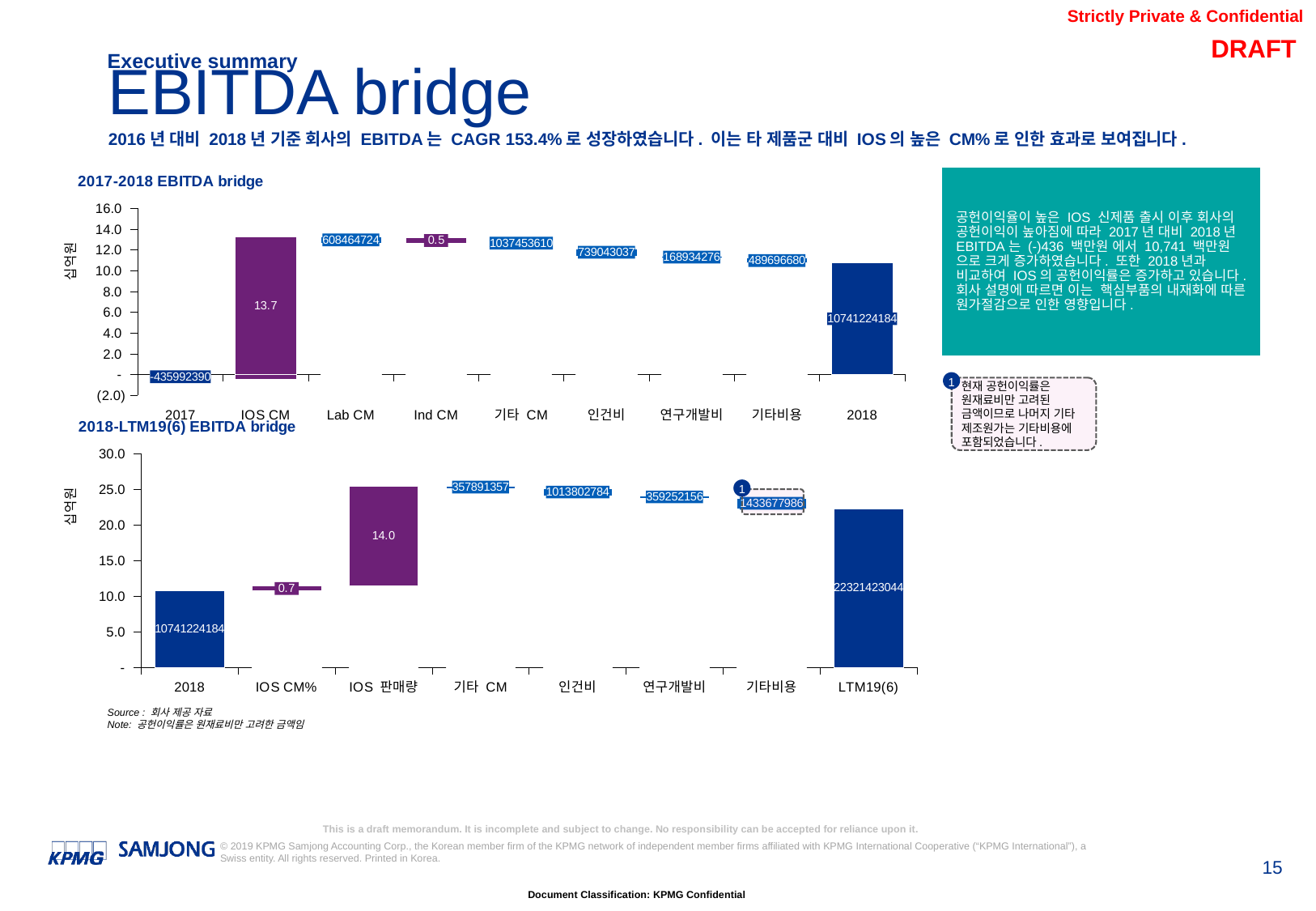

Executive summary
EBITDA bridge
2016년 대비 2018년 기준 회사의 EBITDA는 CAGR 153.4%로 성장하였습니다. 이는 타 제품군 대비 IOS의 높은 CM%로 인한 효과로 보여집니다.

### Chart: 2017-2018 EBITDA bridge

| Category |  |  |  |  |
|---|---|---|---|---|
| 2017 | -435992390.0 | None | None | None |
| IOS CM | None | -435992390.0 | 13263283781.0 | None |
| Lab CM | None | 12654819057.0 | None | 608464724.0 |
| Ind CM | None | 12654819057.0 | 521532730.0 | None |
| 기타 CM | None | 12138898177.0 | None | 1037453610.0 |
| 인건비 | None | 11399855140.0 | None | 739043037.0 |
| 연구개발비 | None | 11230920864.0 | None | 168934276.0 |
| 기타비용 | None | 10741224184.0 | None | 489696680.0 |
| 2018 | 10741224184.0 | None | None | None |
공헌이익율이 높은 IOS 신제품 출시 이후 회사의 공헌이익이 높아짐에 따라 2017년 대비 2018년 EBITDA는 (-)436 백만원 에서 10,741 백만원 으로 크게 증가하였습니다. 또한 2018년과 비교하여 IOS의 공헌이익률은 증가하고 있습니다. 회사 설명에 따르면 이는  핵심부품의 내재화에 따른 원가절감으로 인한 영향입니다.
현재 공헌이익률은 원재료비만 고려된 금액이므로 나머지 기타 제조원가는 기타비용에 포함되었습니다.
1

### Chart: 2018-LTM19(6) EBITDA bridge

| Category |  |  |  |  |
|---|---|---|---|---|
| 2018 | 10741224184.0 | None | None | None |
| IOS CM% | None | 10741224184.0 | 698312427.6753067 | None |
| IOS 판매량 | None | 11439536611.675306 | 14046510715.324694 | None |
| 기타 CM | None | 25128155970.0 | None | 357891357.0 |
| 인건비 | None | 24114353186.0 | None | 1013802784.0 |
| 연구개발비 | None | 23755101030.0 | None | 359252156.0 |
| 기타비용 | None | 22321423044.0 | None | 1433677986.0 |
| LTM19(6) | 22321423044.0 | None | None | None |
1
Source : 회사 제공 자료
Note: 공헌이익률은 원재료비만 고려한 금액임